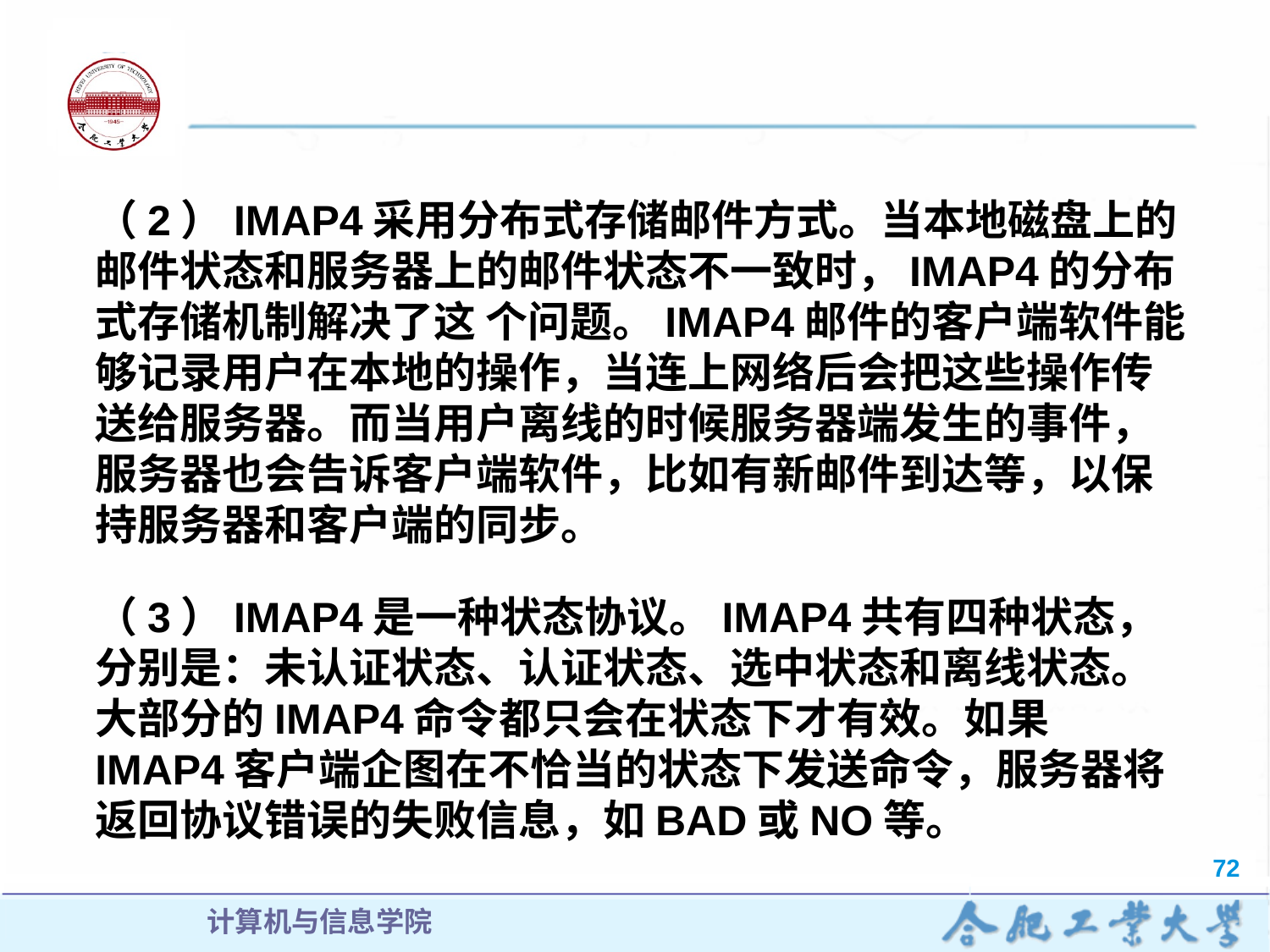

（2）IMAP4采用分布式存储邮件方式。当本地磁盘上的邮件状态和服务器上的邮件状态不一致时，IMAP4的分布式存储机制解决了这 个问题。IMAP4邮件的客户端软件能够记录用户在本地的操作，当连上网络后会把这些操作传送给服务器。而当用户离线的时候服务器端发生的事件，服务器也会告诉客户端软件，比如有新邮件到达等，以保持服务器和客户端的同步。
（3）IMAP4是一种状态协议。IMAP4共有四种状态，分别是：未认证状态、认证状态、选中状态和离线状态。大部分的IMAP4命令都只会在状态下才有效。如果IMAP4客户端企图在不恰当的状态下发送命令，服务器将返回协议错误的失败信息，如BAD或NO等。